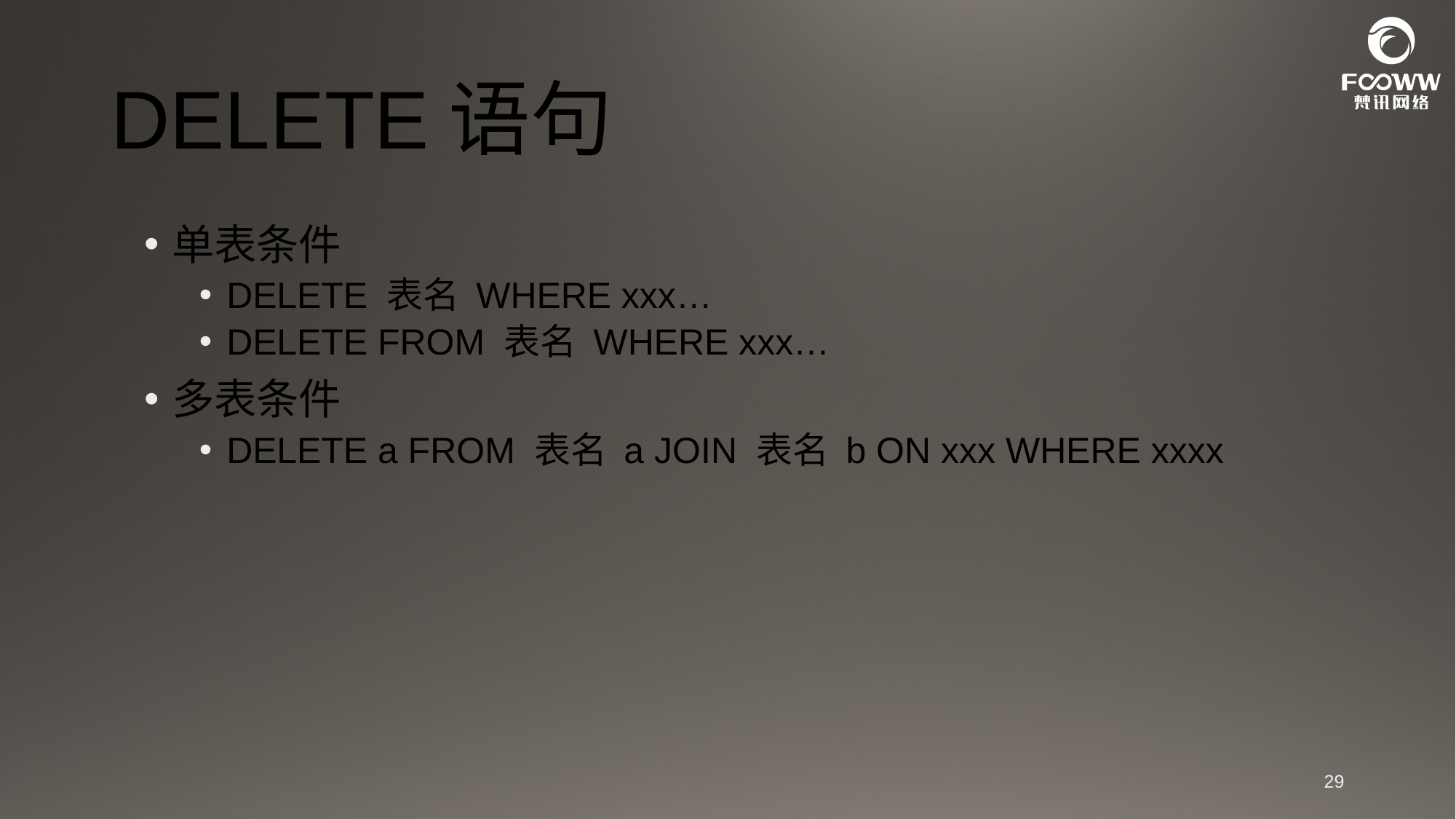

# DELETE语句
单表条件
DELETE 表名 WHERE xxx…
DELETE FROM 表名 WHERE xxx…
多表条件
DELETE a FROM 表名 a JOIN 表名 b ON xxx WHERE xxxx

29